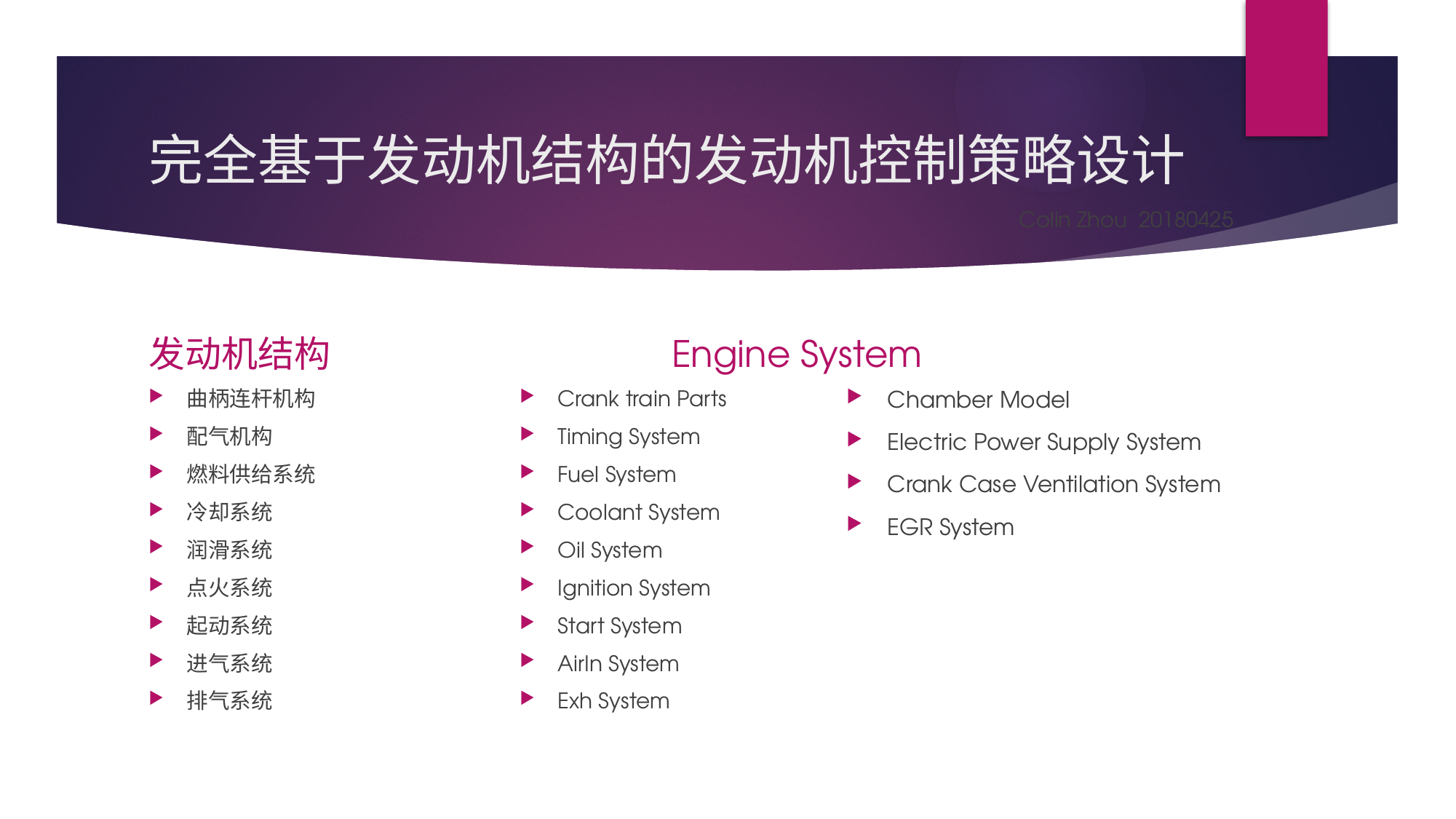

# 完全基于发动机结构的发动机控制策略设计
Colin Zhou  20180425
Engine System
发动机结构
Chamber Model
Electric Power Supply System
Crank Case Ventilation System
EGR System

Crank train Parts
Timing System
Fuel System
Coolant System
Oil System
Ignition System
Start System
AirIn System
Exh System

曲柄连杆机构
配气机构
燃料供给系统
冷却系统
润滑系统
点火系统
起动系统
进气系统
排气系统